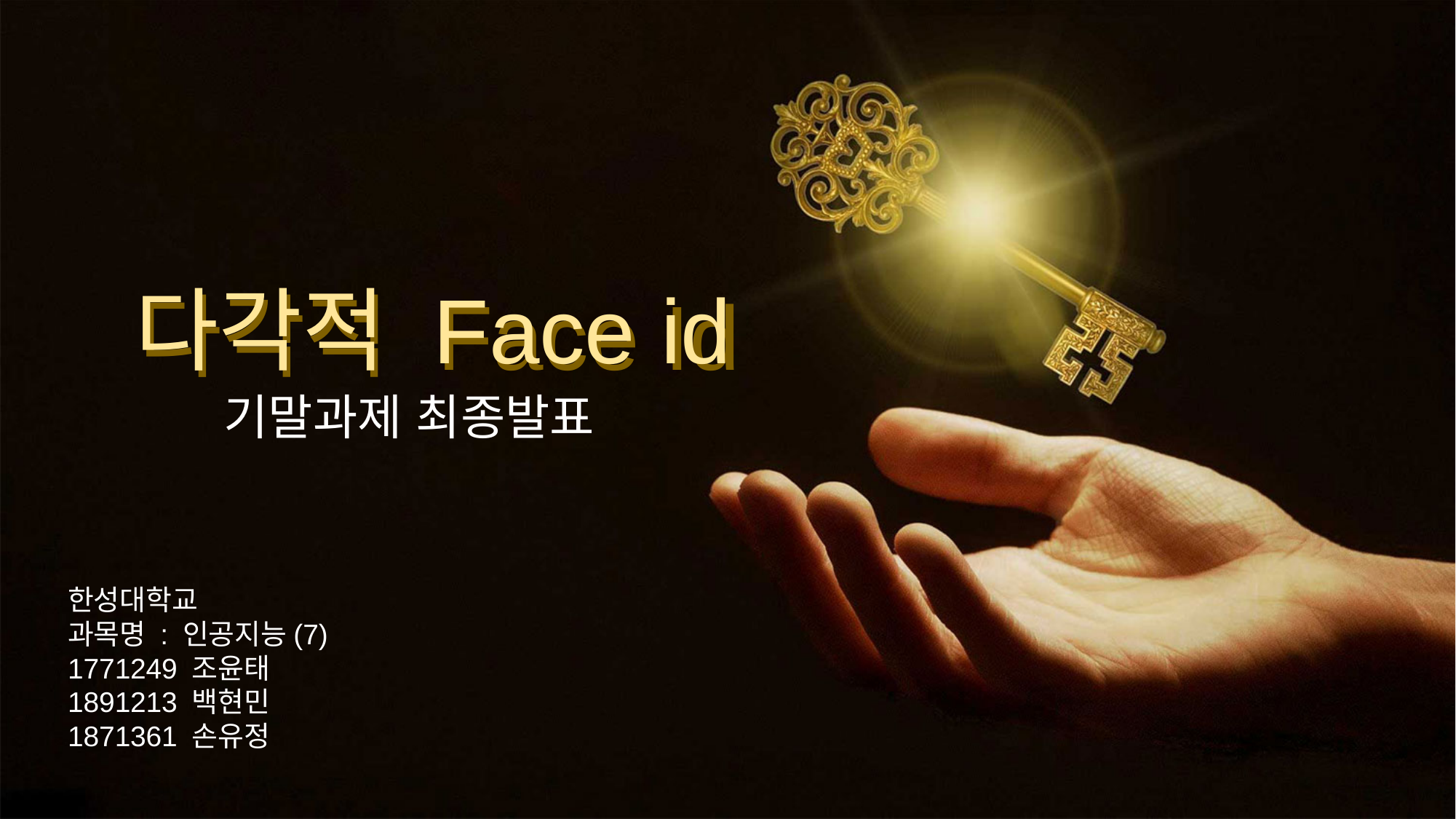

다각적 Face id
다각적 Face Id
기말과제 최종발표
한성대학교
과목명 : 인공지능(7)
1771249 조윤태
1891213 백현민
1871361 손유정